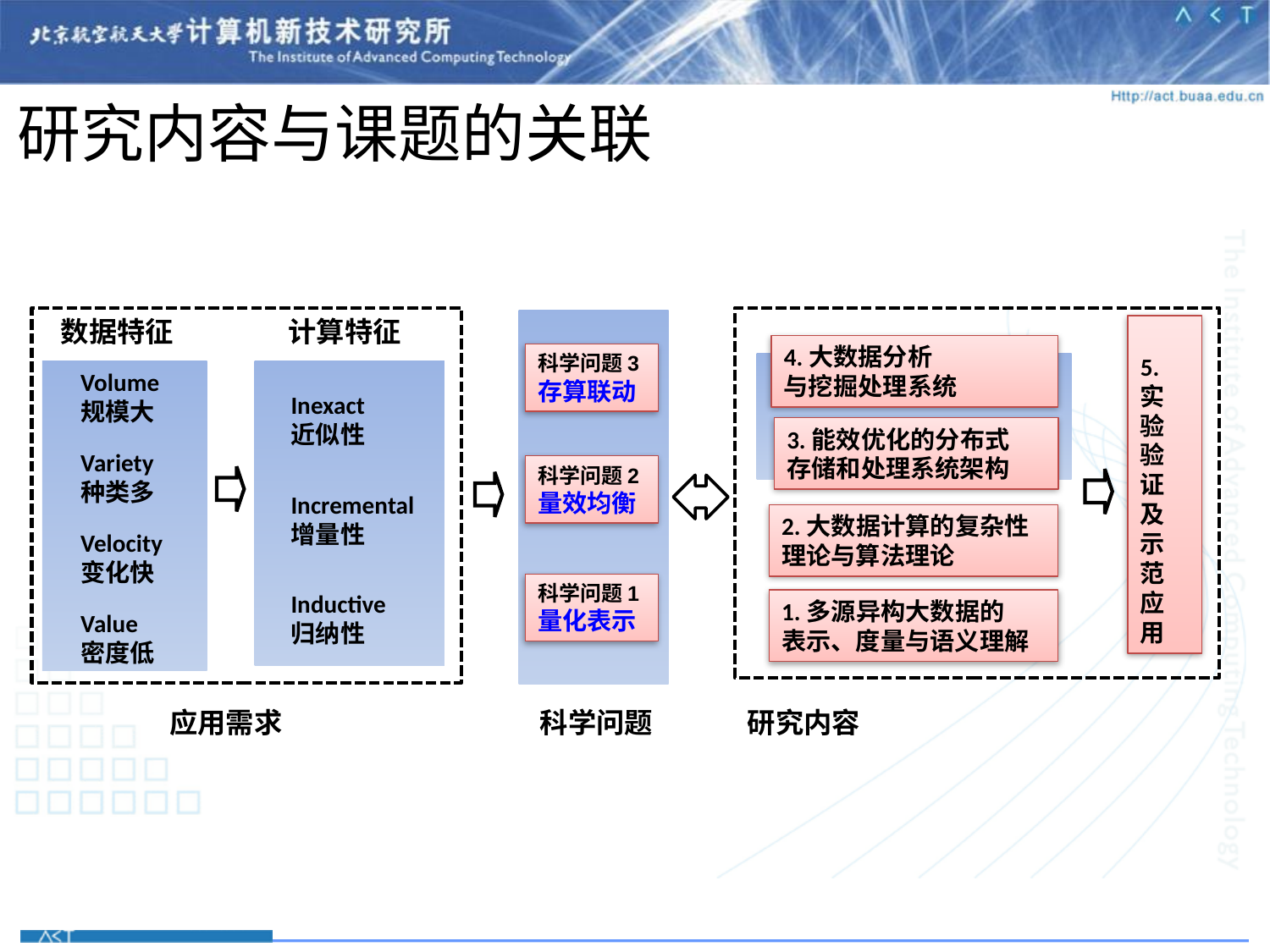

研究内容与课题的关联

数据特征
计算特征

5.
实验验证及示范应用

4.大数据分析
与挖掘处理系统
科学问题3
存算联动

Volume
规模大
Variety
种类多
Velocity
变化快
Value
密度低

Inexact
近似性

Incremental
增量性

Inductive
归纳性
3.能效优化的分布式
存储和处理系统架构
科学问题2
量效均衡

2.大数据计算的复杂性
理论与算法理论
科学问题1
量化表示
1.多源异构大数据的
表示、度量与语义理解
应用需求
科学问题
研究内容